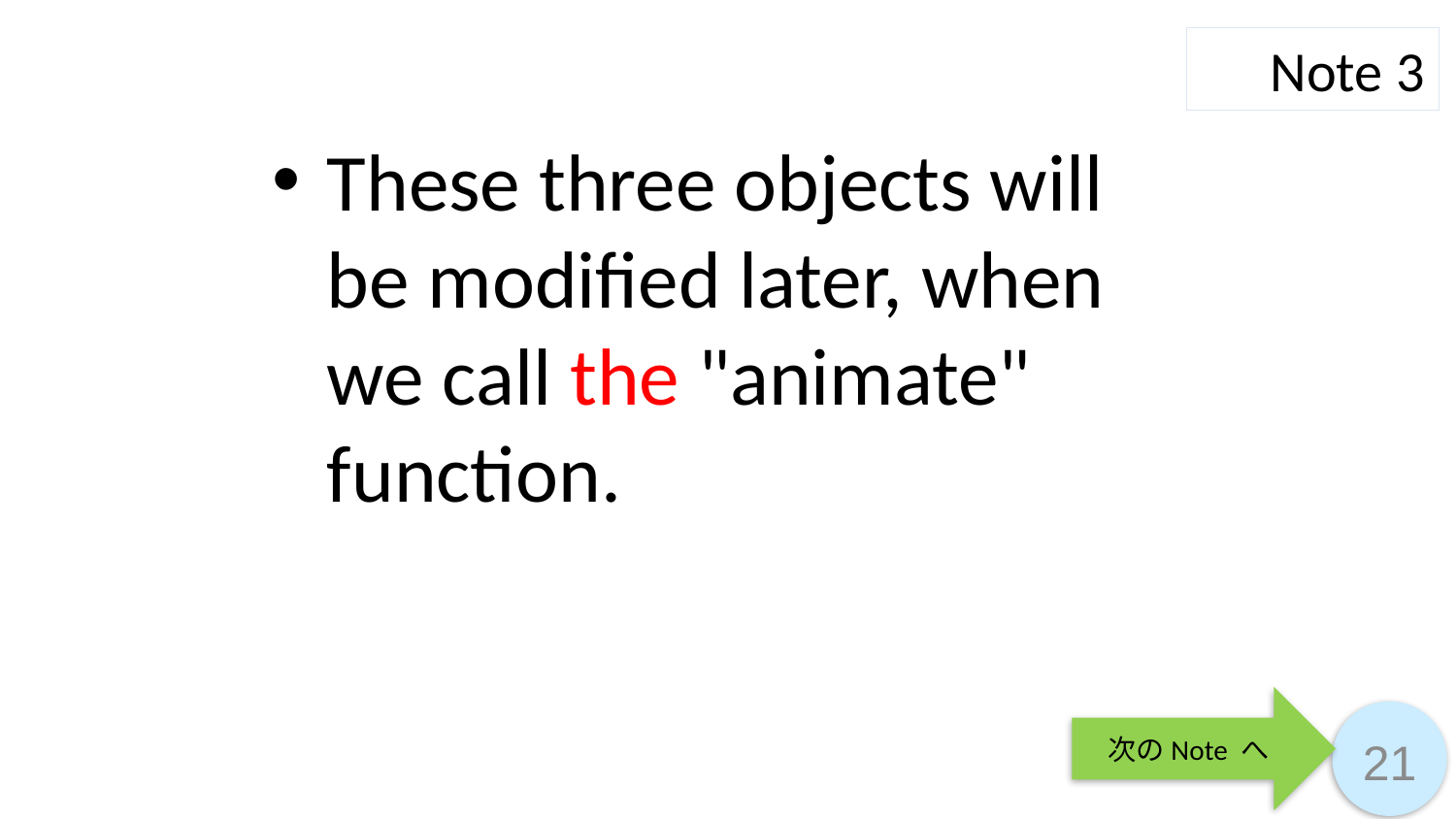

Note 3
These three objects will be modified later, when we call the "animate" function.
次のNote へ
21